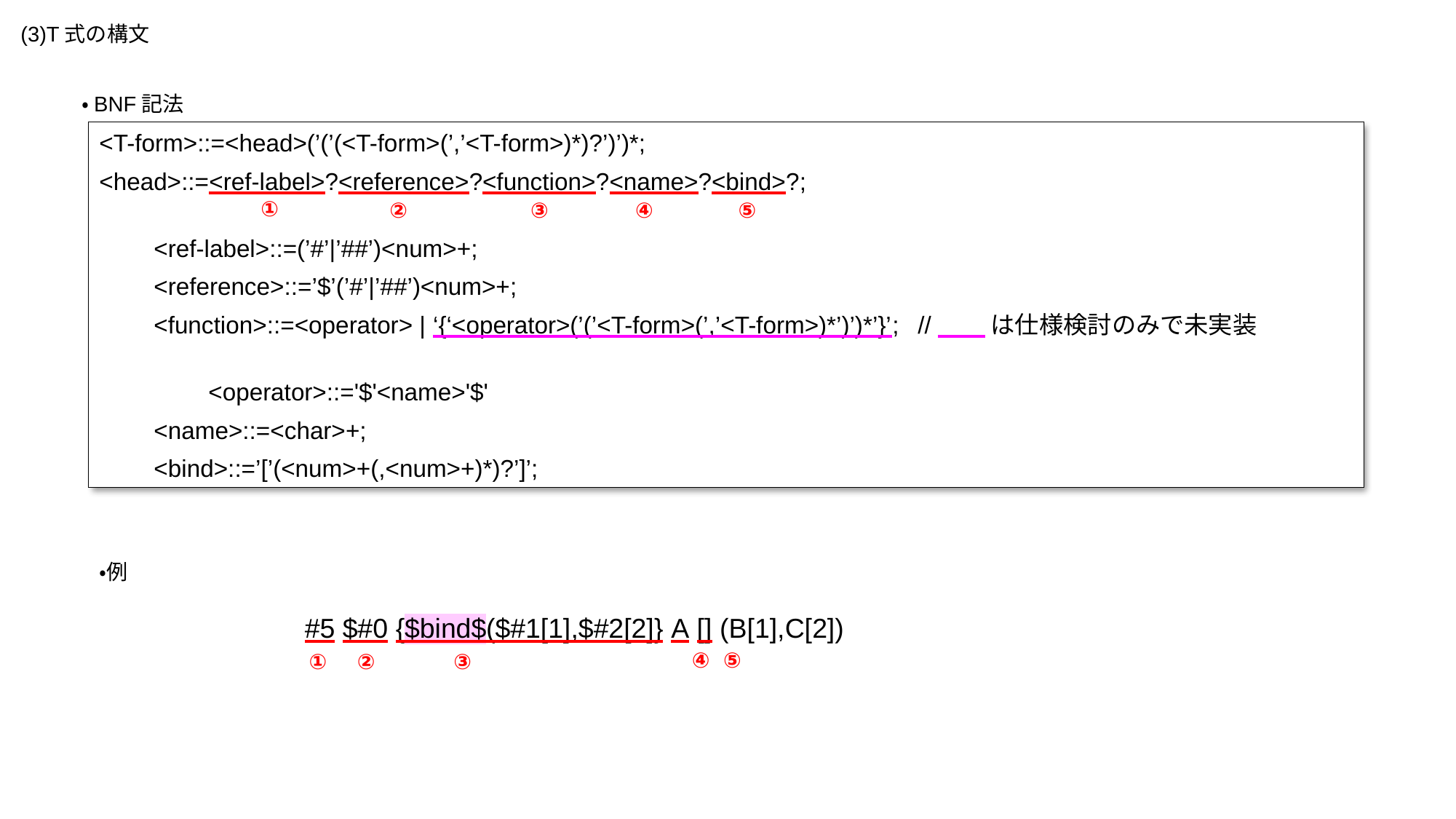

(3)T式の構文
・BNF記法
<T-form>::=<head>(’(’(<T-form>(’,’<T-form>)*)?’)’)*;
<head>::=<ref-label>?<reference>?<function>?<name>?<bind>?;

<ref-label>::=(’#’|’##’)<num>+;
<reference>::=’$’(’#’|’##’)<num>+;
<function>::=<operator> | ‘{‘<operator>(’(’<T-form>(’,’<T-form>)*’)’)*’}’;	//        は仕様検討のみで未実装
<operator>::='$'<name>'$'
<name>::=<char>+;
<bind>::=’[’(<num>+(,<num>+)*)?’]’;
①
②
④
⑤
③
・例
#5 $#0 {$bind$($#1[1],$#2[2]} A [] (B[1],C[2])
⑤
④
②
③
①